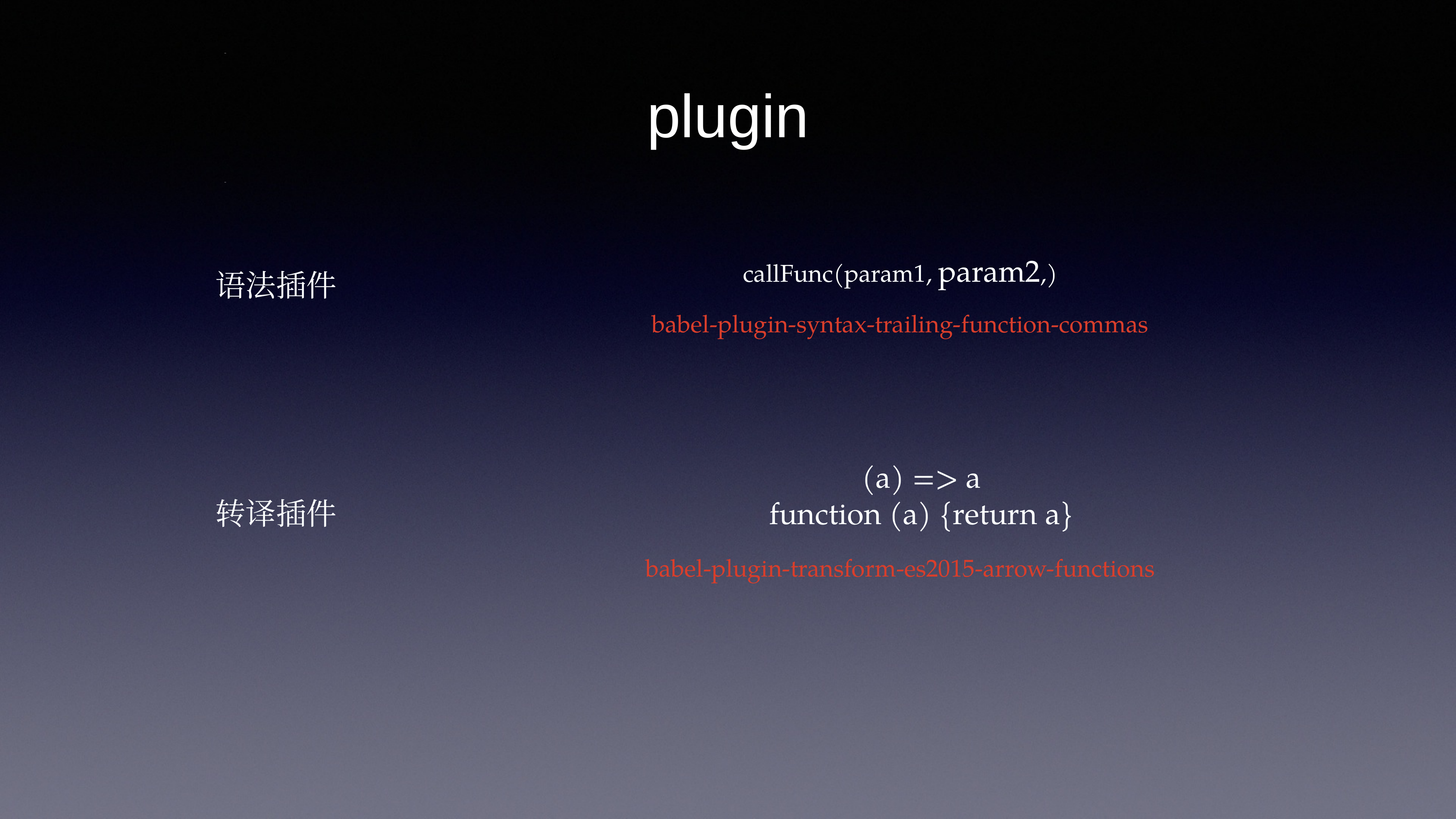

plugin
callFunc(param1, param2,)
语法插件
babel-plugin-syntax-trailing-function-commas
(a) => a
function (a) {return a}
转译插件
babel-plugin-transform-es2015-arrow-functions